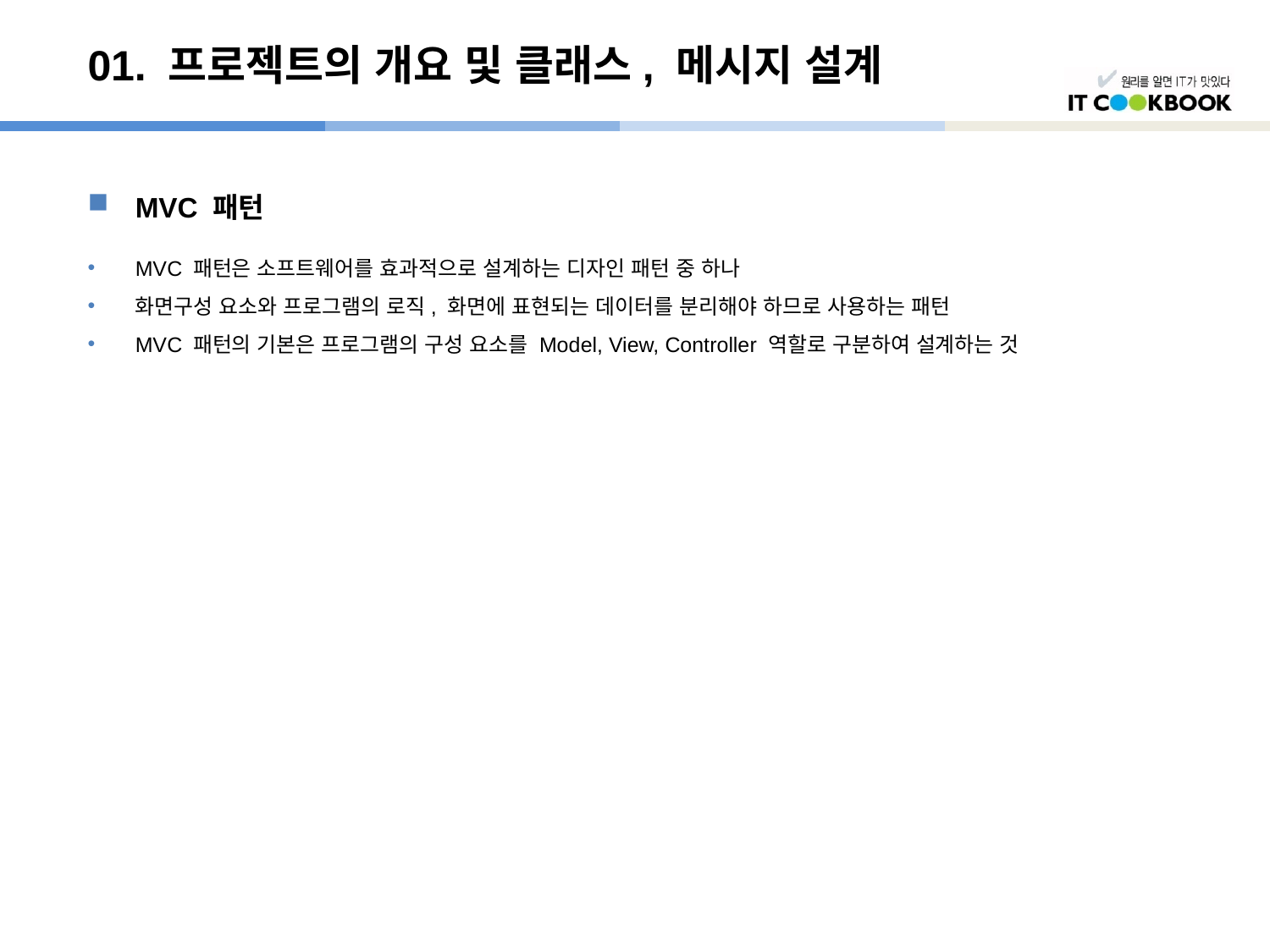

# 01. 프로젝트의 개요 및 클래스, 메시지 설계
MVC 패턴
MVC 패턴은 소프트웨어를 효과적으로 설계하는 디자인 패턴 중 하나
화면구성 요소와 프로그램의 로직, 화면에 표현되는 데이터를 분리해야 하므로 사용하는 패턴
MVC 패턴의 기본은 프로그램의 구성 요소를 Model, View, Controller 역할로 구분하여 설계하는 것